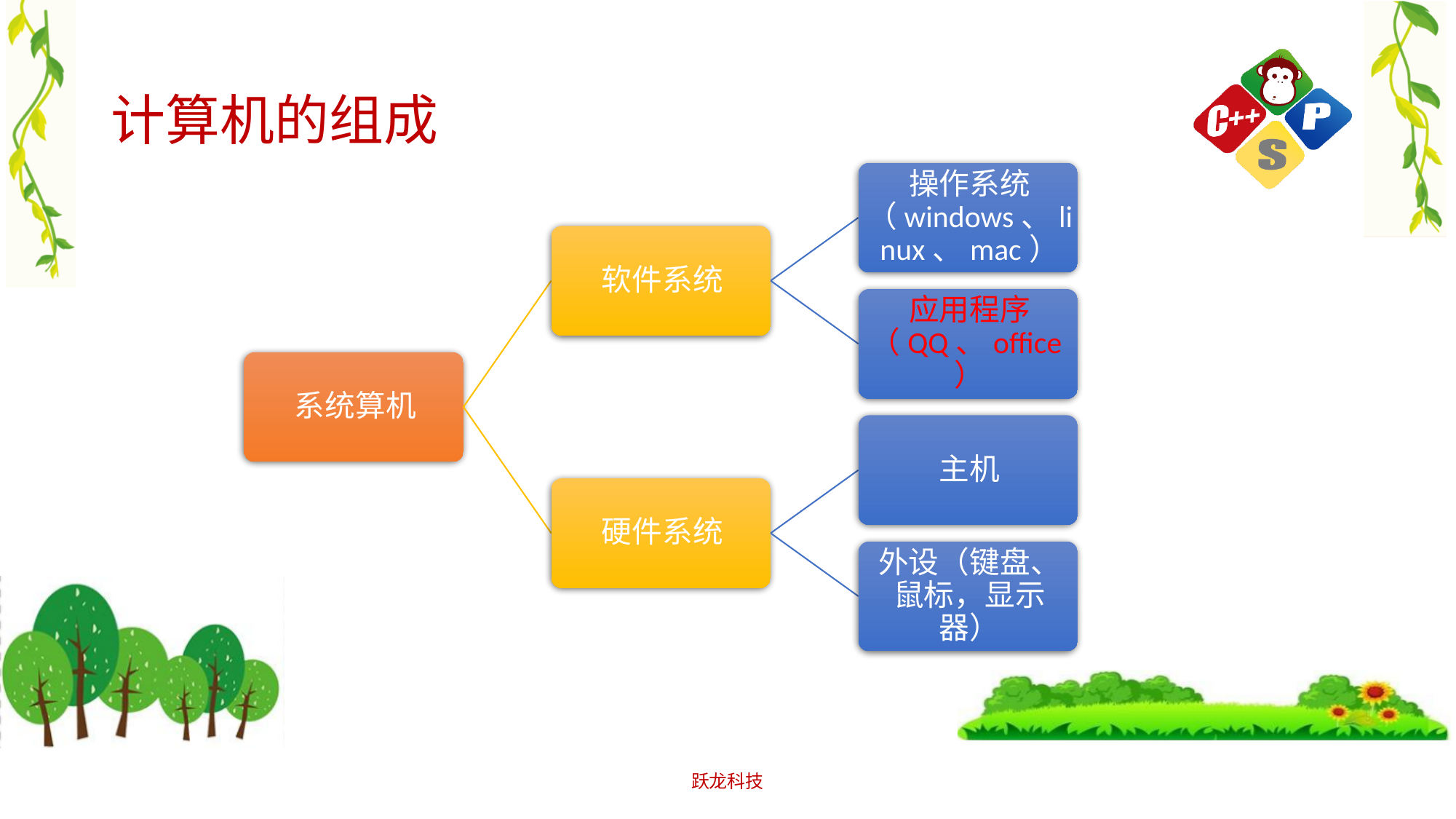

# 计算机的组成
系统算机

软件系统

操作系统（windows、linux、mac）

应用程序（QQ、office）

硬件系统

主机

外设（键盘、鼠标，显示器）
跃龙科技